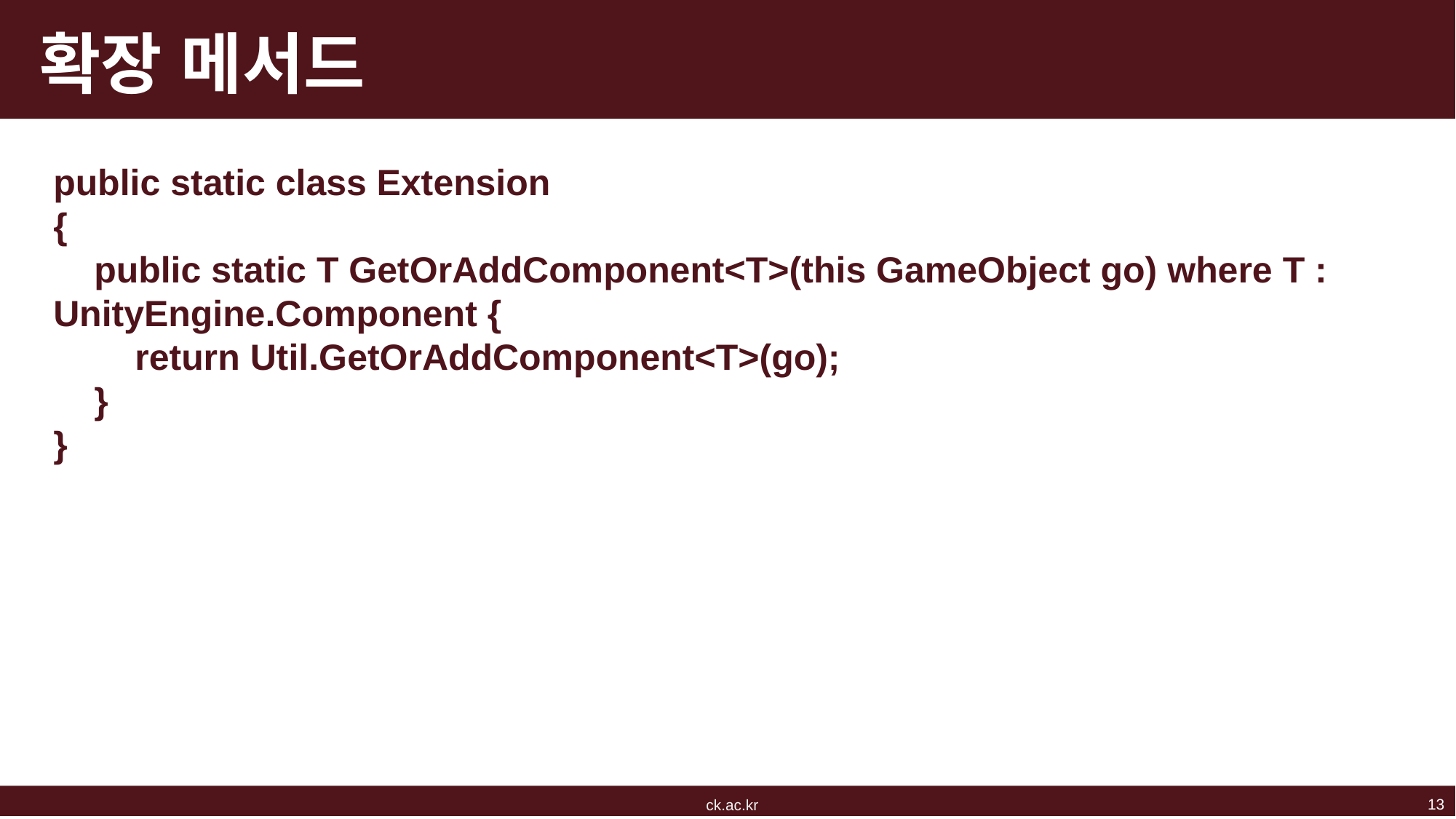

# 확장 메서드
public static class Extension
{
    public static T GetOrAddComponent<T>(this GameObject go) where T : UnityEngine.Component {
        return Util.GetOrAddComponent<T>(go);
    }
}
13
ck.ac.kr